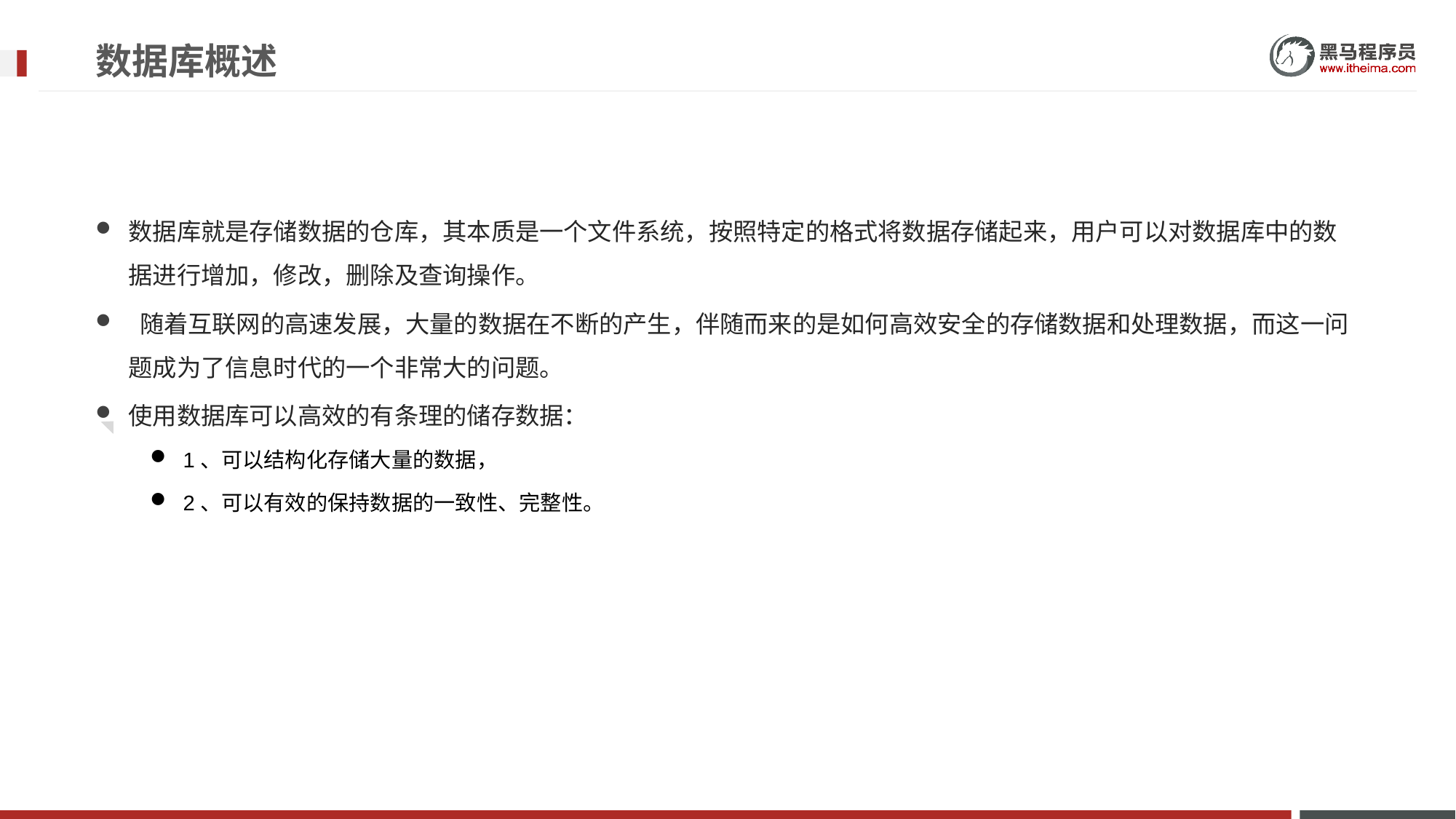

# 数据库概述
数据库就是存储数据的仓库，其本质是一个文件系统，按照特定的格式将数据存储起来，用户可以对数据库中的数据进行增加，修改，删除及查询操作。
 随着互联网的高速发展，大量的数据在不断的产生，伴随而来的是如何高效安全的存储数据和处理数据，而这一问题成为了信息时代的一个非常大的问题。
使用数据库可以高效的有条理的储存数据：
1、可以结构化存储大量的数据，
2、可以有效的保持数据的一致性、完整性。